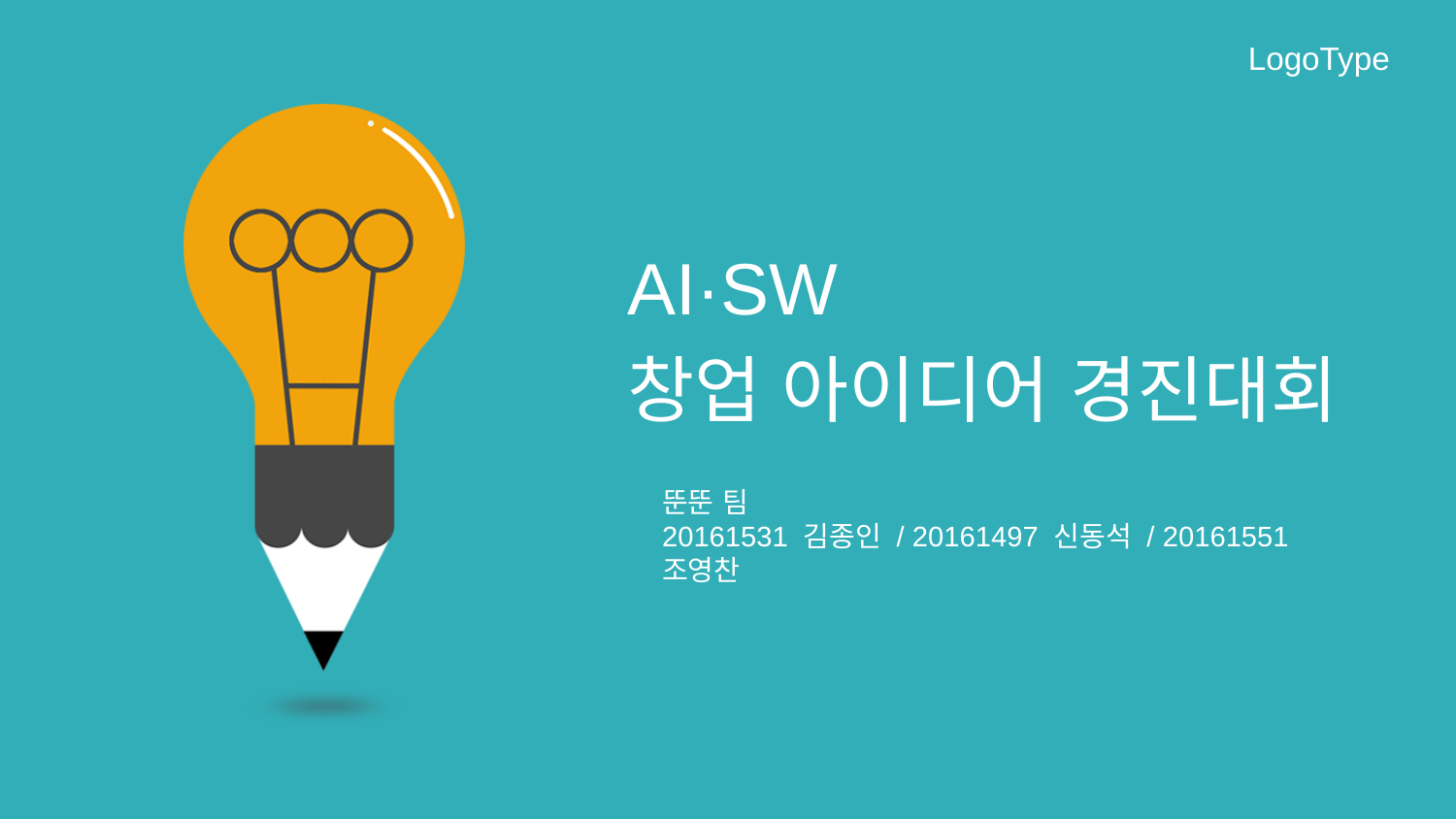

LogoType
AI·SW
창업 아이디어 경진대회

뚠뚠 팀
20161531 김종인 / 20161497 신동석 / 20161551 조영찬